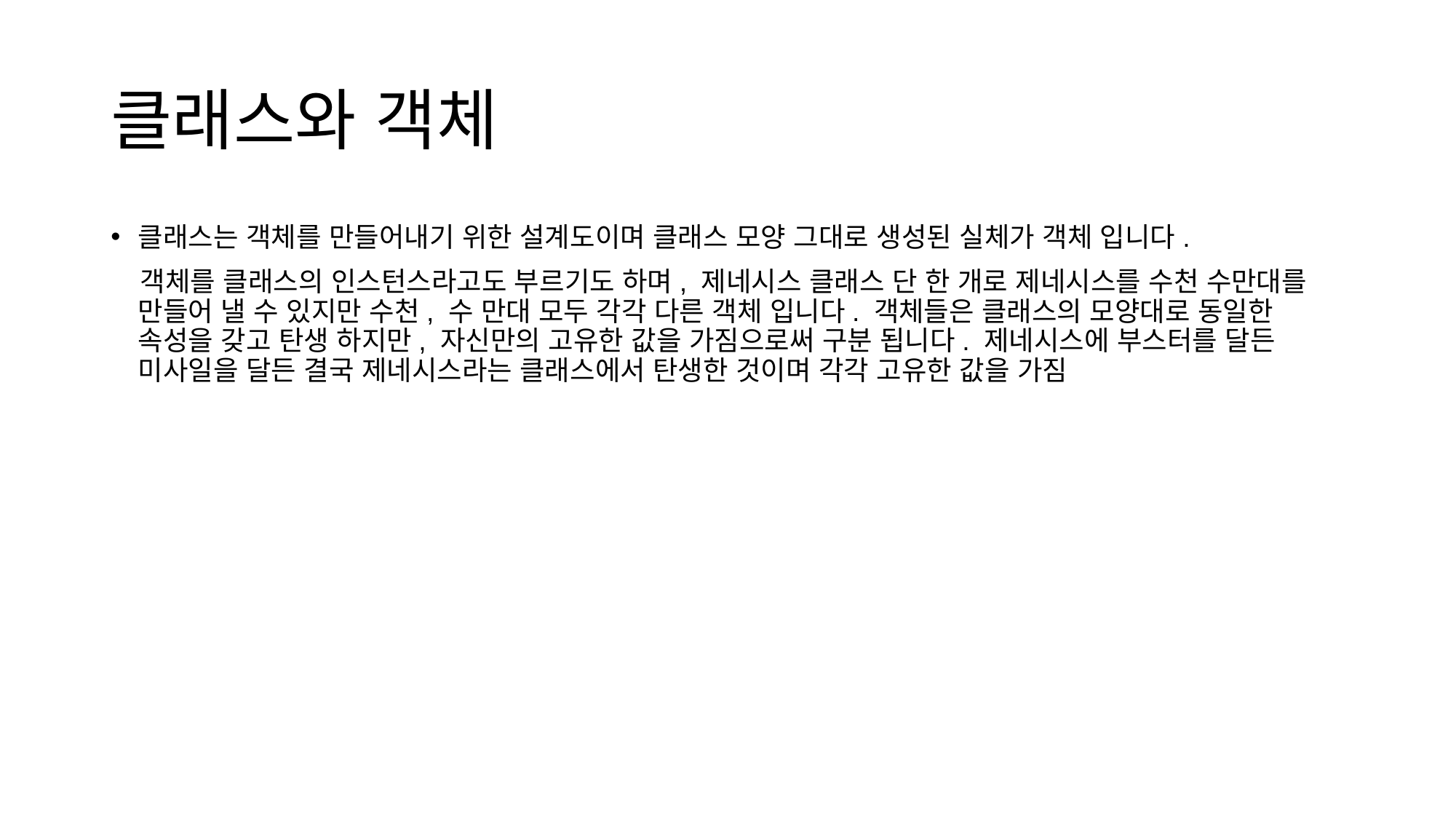

# 클래스와 객체
클래스는 객체를 만들어내기 위한 설계도이며 클래스 모양 그대로 생성된 실체가 객체 입니다.
   객체를 클래스의 인스턴스라고도 부르기도 하며, 제네시스 클래스 단 한 개로 제네시스를 수천 수만대를 만들어 낼 수 있지만 수천, 수 만대 모두 각각 다른 객체 입니다. 객체들은 클래스의 모양대로 동일한 속성을 갖고 탄생 하지만, 자신만의 고유한 값을 가짐으로써 구분 됩니다. 제네시스에 부스터를 달든 미사일을 달든 결국 제네시스라는 클래스에서 탄생한 것이며 각각 고유한 값을 가짐